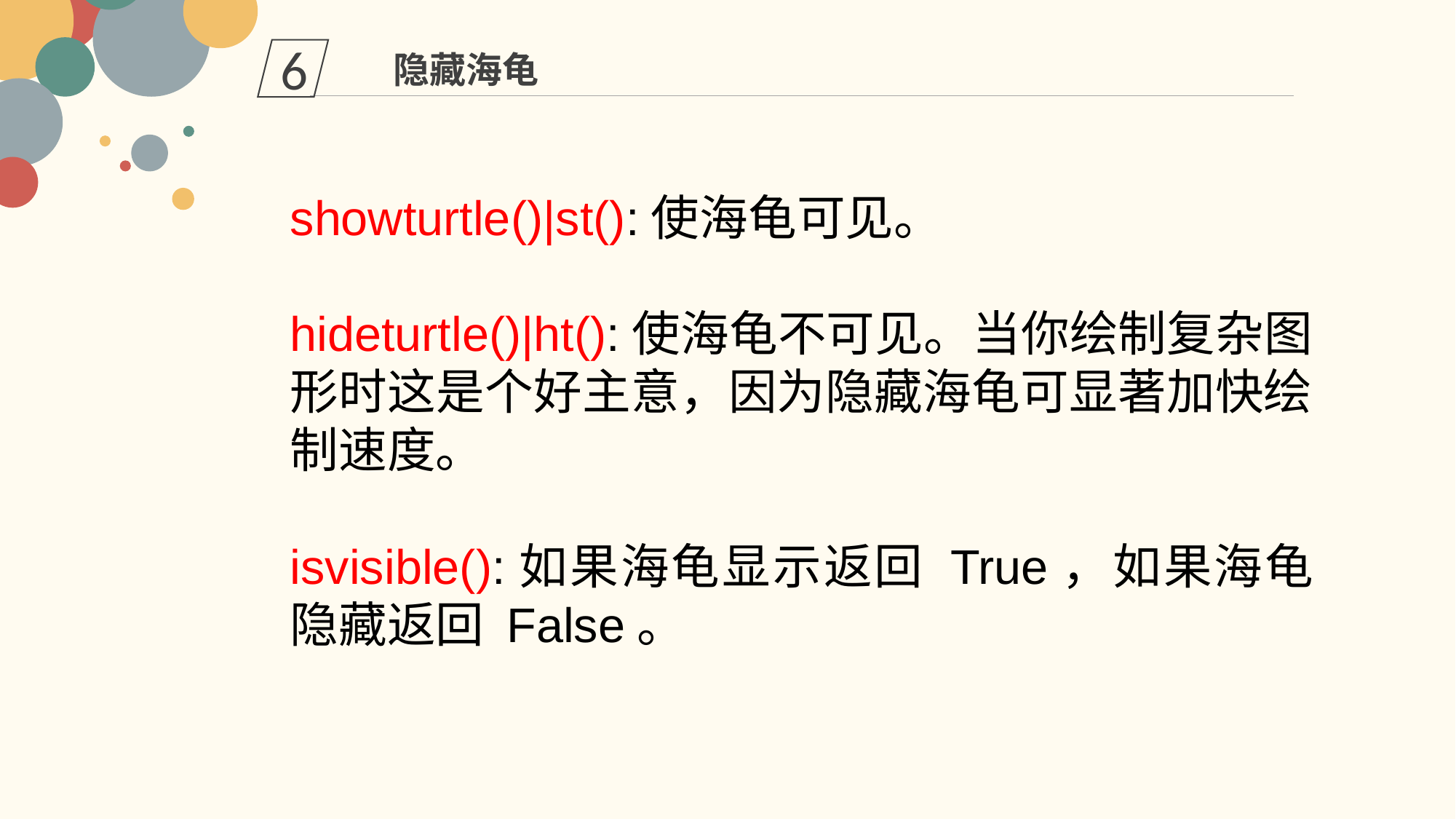

6
隐藏海龟
showturtle()|st():使海龟可见。

hideturtle()|ht():使海龟不可见。当你绘制复杂图形时这是个好主意，因为隐藏海龟可显著加快绘制速度。

isvisible():如果海龟显示返回 True，如果海龟隐藏返回 False。